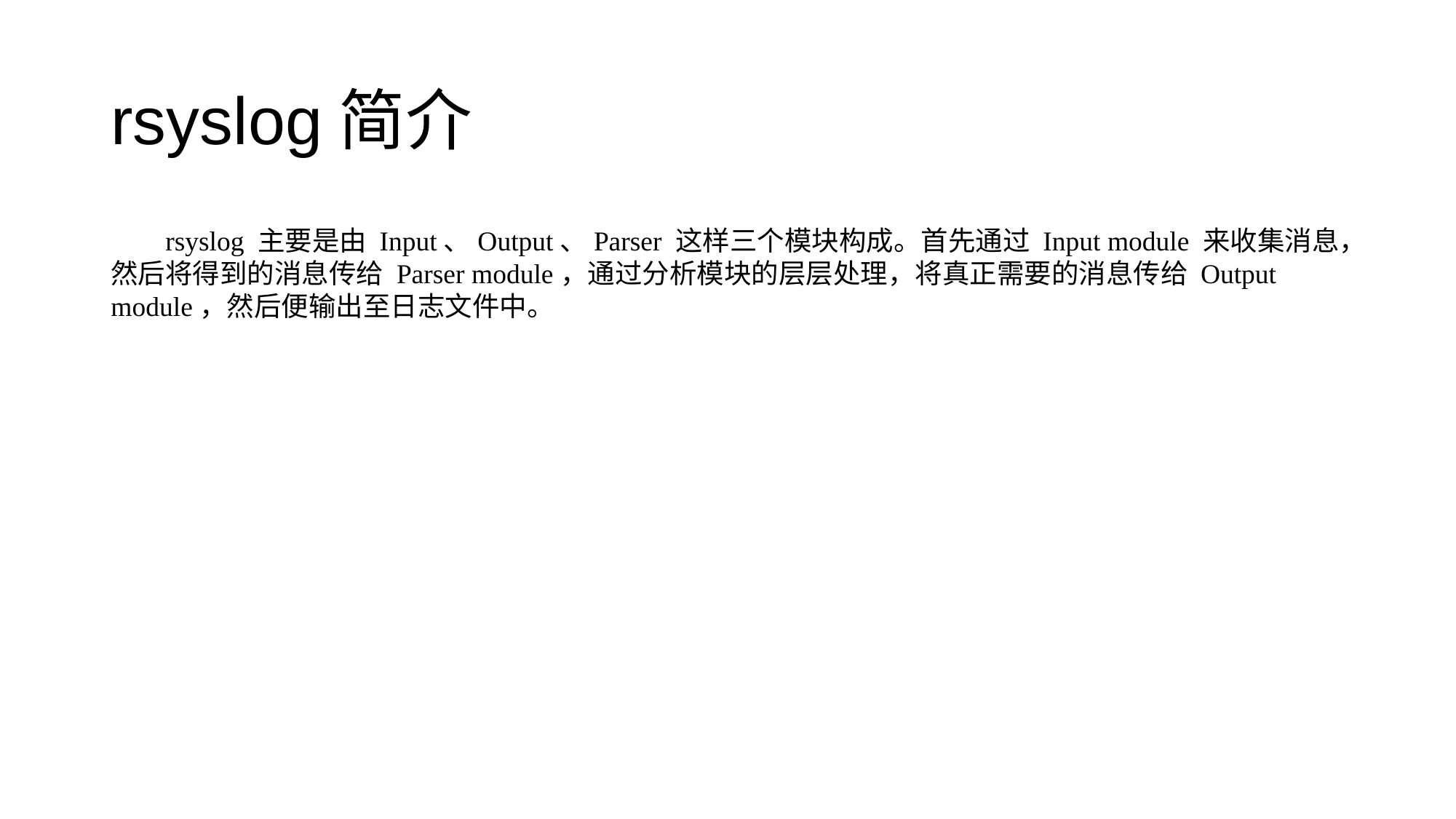

# rsyslog简介
rsyslog 主要是由 Input、Output、Parser 这样三个模块构成。首先通过 Input module 来收集消息，然后将得到的消息传给 Parser module，通过分析模块的层层处理，将真正需要的消息传给 Output module，然后便输出至日志文件中。